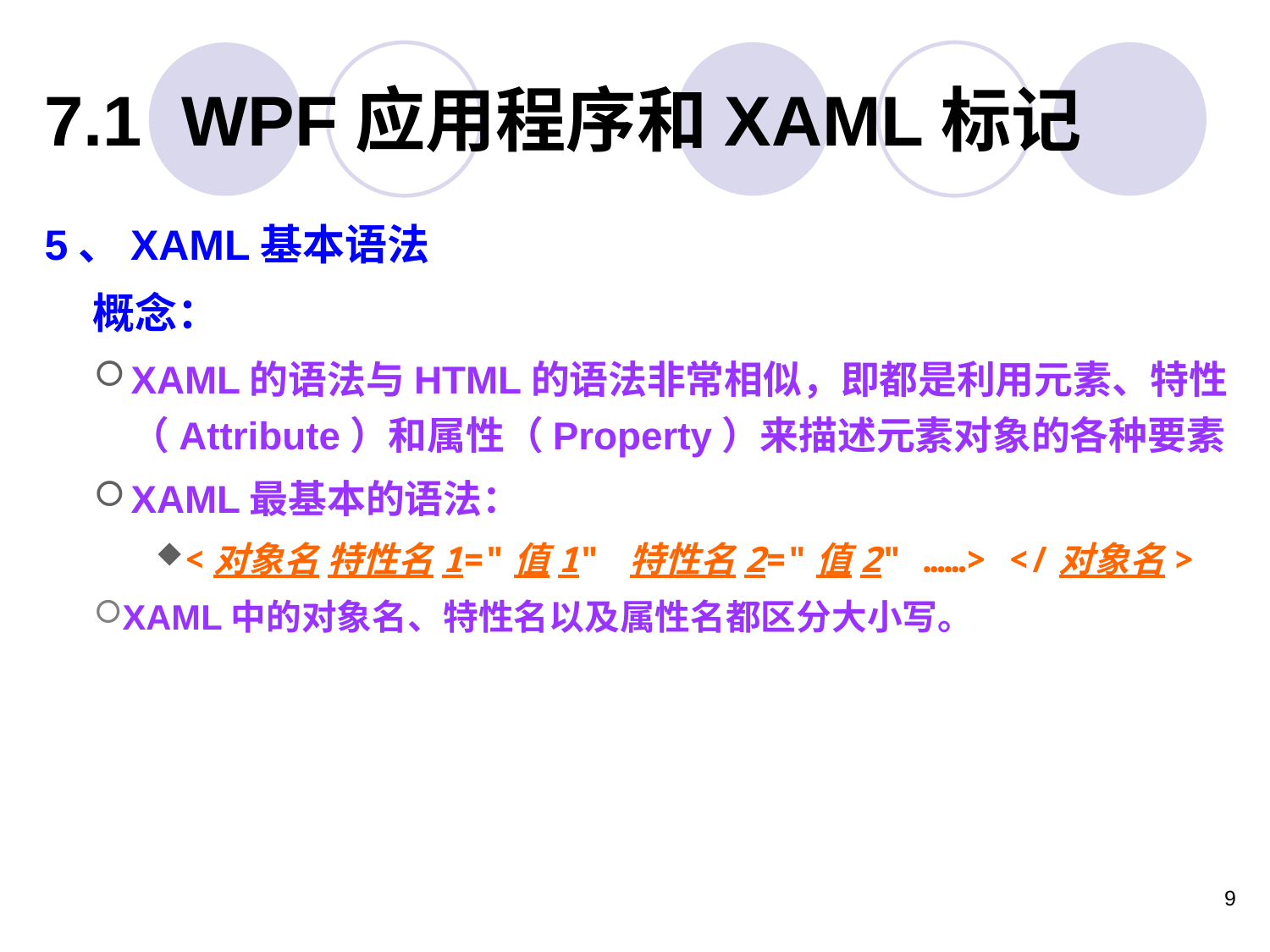

# 7.1  WPF应用程序和XAML标记
5、XAML基本语法
    概念：
XAML的语法与HTML的语法非常相似，即都是利用元素、特性（Attribute）和属性（Property）来描述元素对象的各种要素
XAML最基本的语法：
<对象名 特性名1="值1" 特性名2="值2" ……> </对象名>
XAML中的对象名、特性名以及属性名都区分大小写。
9